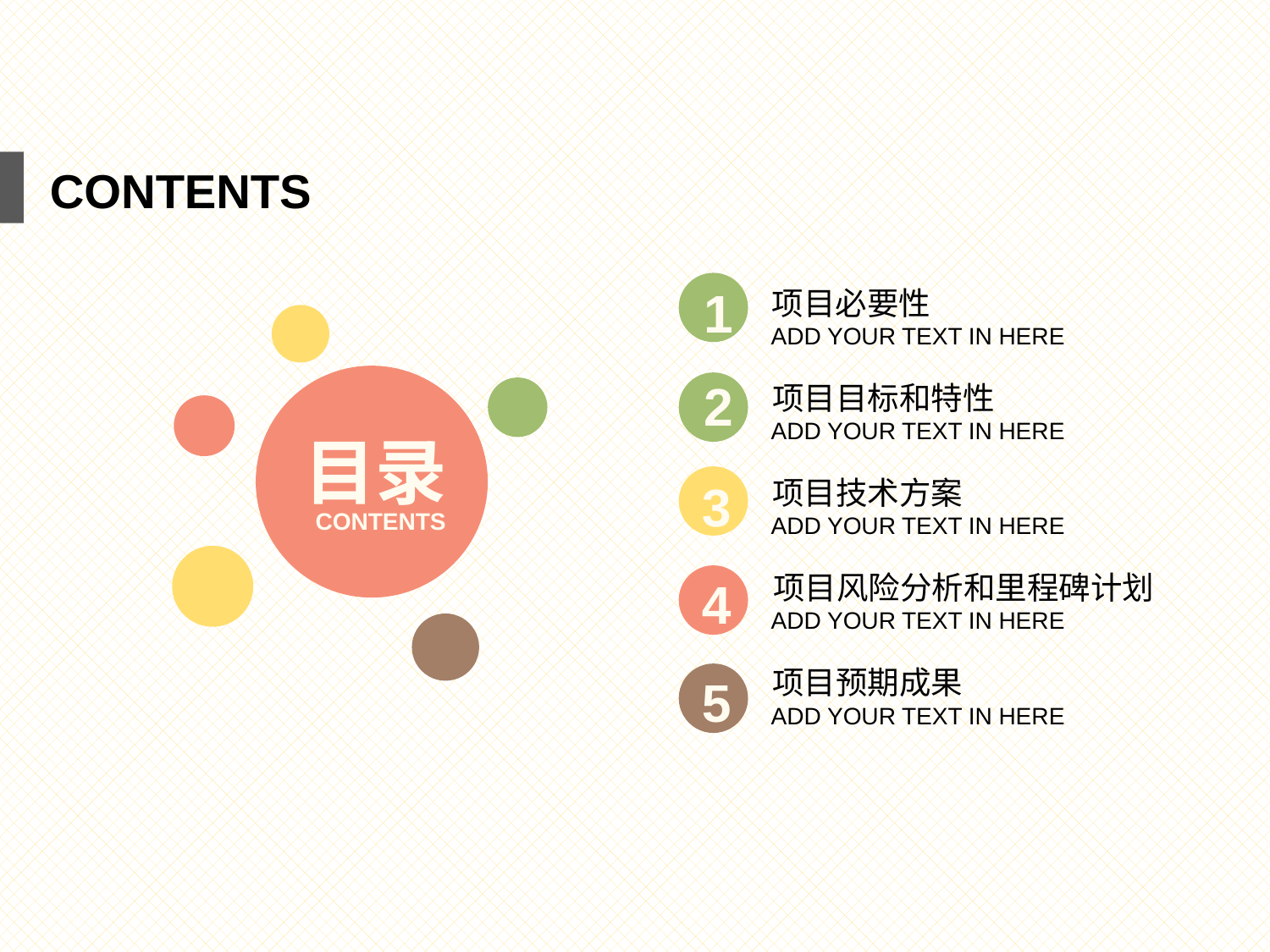

CONTENTS

1
项目必要性
ADD YOUR TEXT IN HERE

目录
CONTENTS
2

项目目标和特性
ADD YOUR TEXT IN HERE

3
项目技术方案
ADD YOUR TEXT IN HERE

项目风险分析和里程碑计划
ADD YOUR TEXT IN HERE

4

项目预期成果
ADD YOUR TEXT IN HERE

5